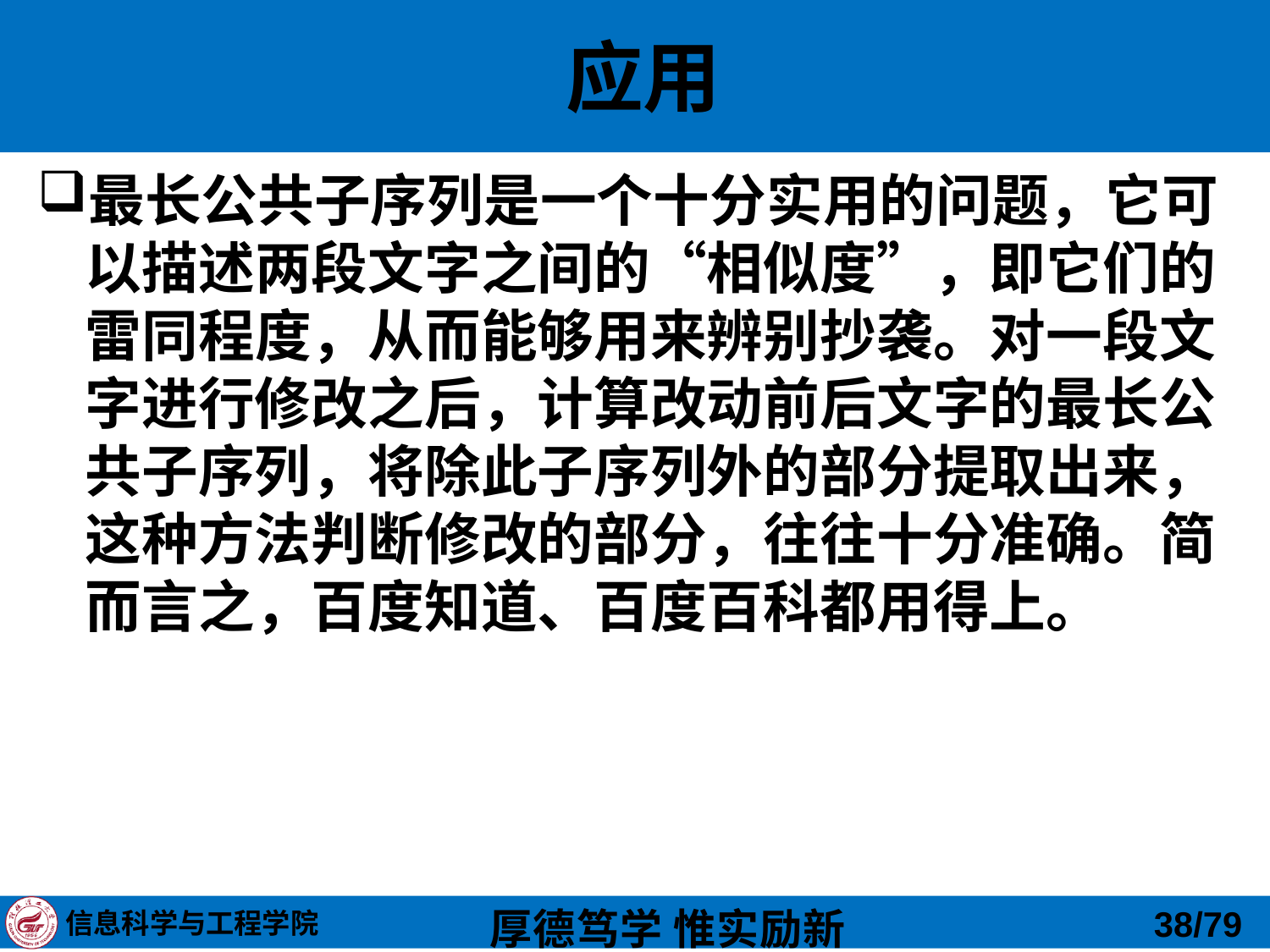

# 应用
最长公共子序列是一个十分实用的问题，它可以描述两段文字之间的“相似度”，即它们的雷同程度，从而能够用来辨别抄袭。对一段文字进行修改之后，计算改动前后文字的最长公共子序列，将除此子序列外的部分提取出来，这种方法判断修改的部分，往往十分准确。简而言之，百度知道、百度百科都用得上。
38/79